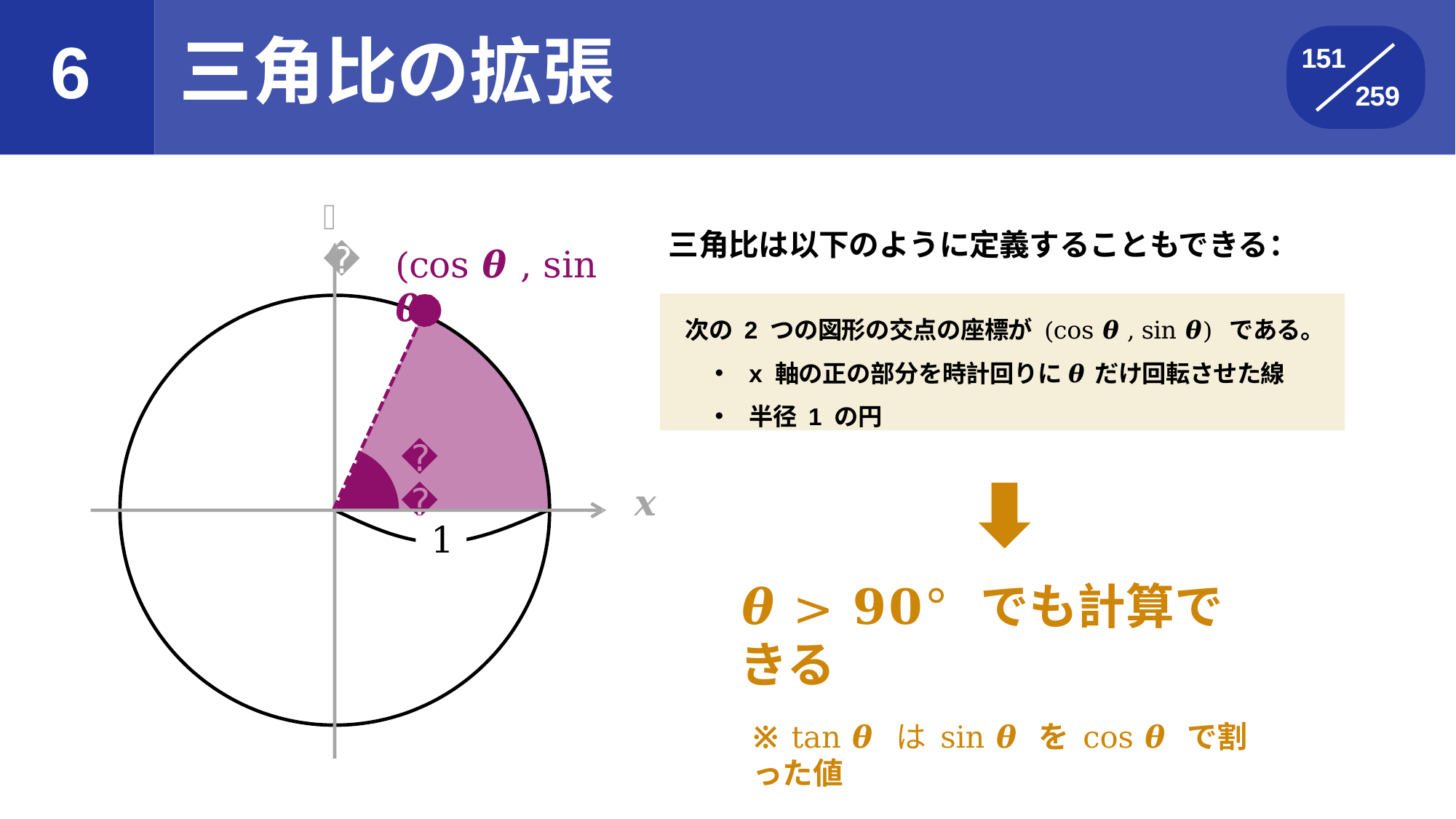

三角比の拡張
# 6
151
259
𝒚
三角比は以下のように定義することもできる：
(cos 𝜽 , sin 𝜽)

次の 2 つの図形の交点の座標が (cos 𝜽 , sin 𝜽) である。
x 軸の正の部分を時計回りに 𝜽 だけ回転させた線
半径 1 の円

𝜽

𝒙
1
𝜽 > 𝟗𝟎° でも計算できる
※ tan 𝜽 は sin 𝜽 を cos 𝜽 で割った値